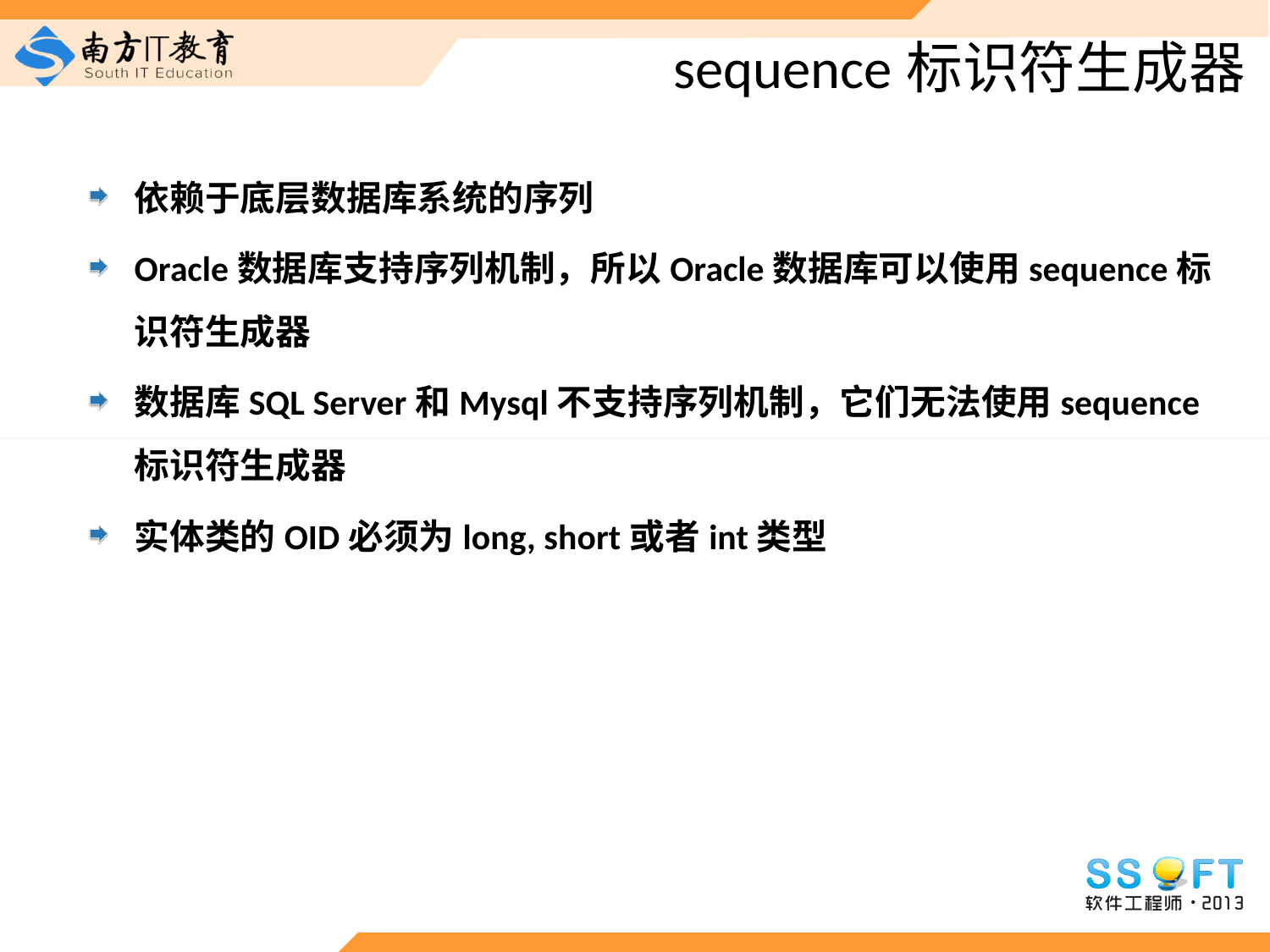

# sequence标识符生成器
依赖于底层数据库系统的序列
Oracle数据库支持序列机制，所以Oracle数据库可以使用sequence标识符生成器
数据库SQL Server和Mysql不支持序列机制，它们无法使用sequence标识符生成器
实体类的OID必须为long, short或者int类型